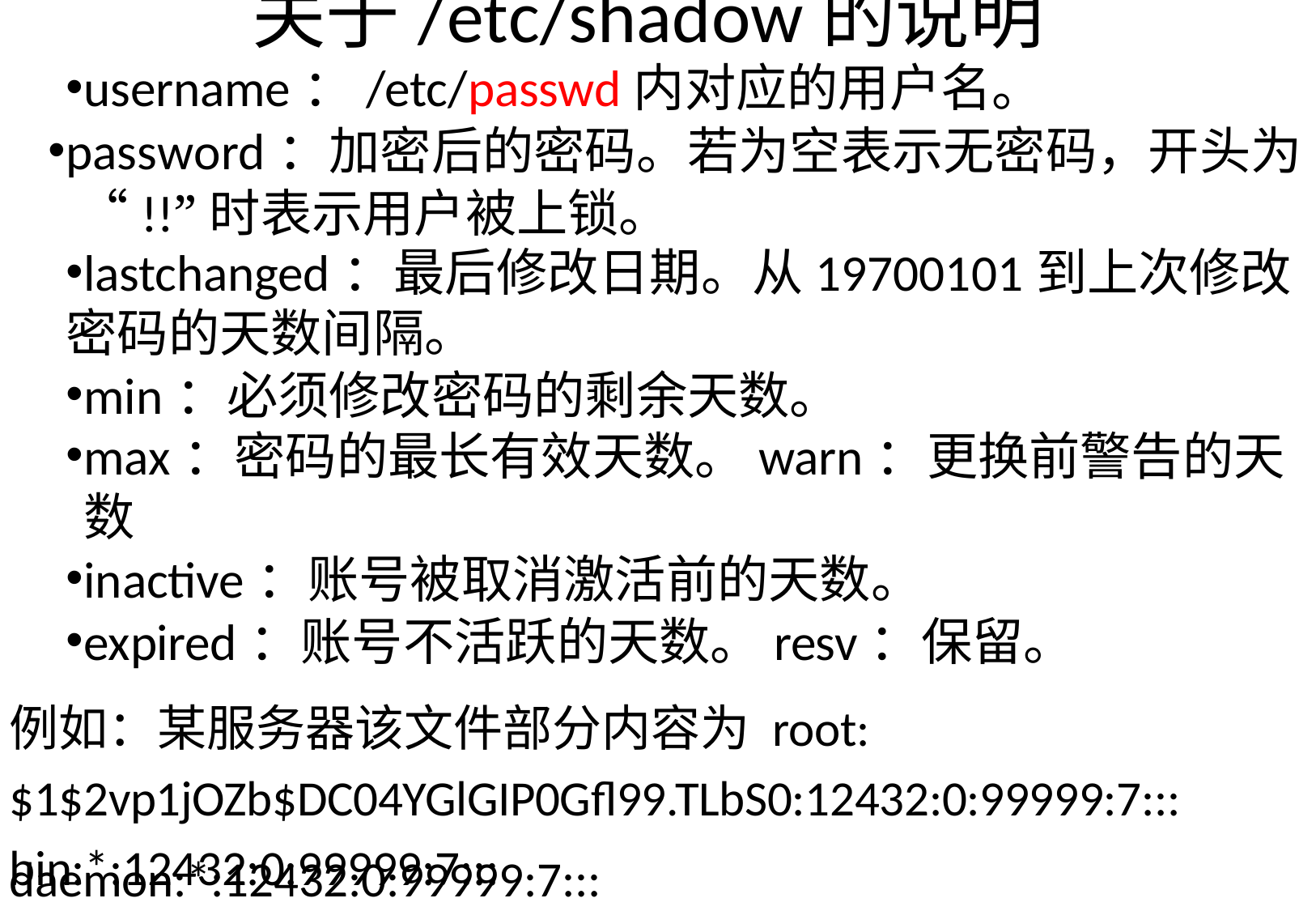

# 关于/etc/shadow的说明
username：/etc/passwd内对应的用户名。
password：加密后的密码。若为空表示无密码，开头为  “!!”时表示用户被上锁。
lastchanged：最后修改日期。从19700101到上次修改
密码的天数间隔。
min：必须修改密码的剩余天数。
max：密码的最长有效天数。warn：更换前警告的天数
inactive：账号被取消激活前的天数。
expired：账号不活跃的天数。resv：保留。
例如：某服务器该文件部分内容为 root:$1$2vp1jOZb$DC04YGlGIP0Gfl99.TLbS0:12432:0:99999:7:::  bin:*:12432:0:99999:7:::
daemon:*:12432:0:99999:7:::
......